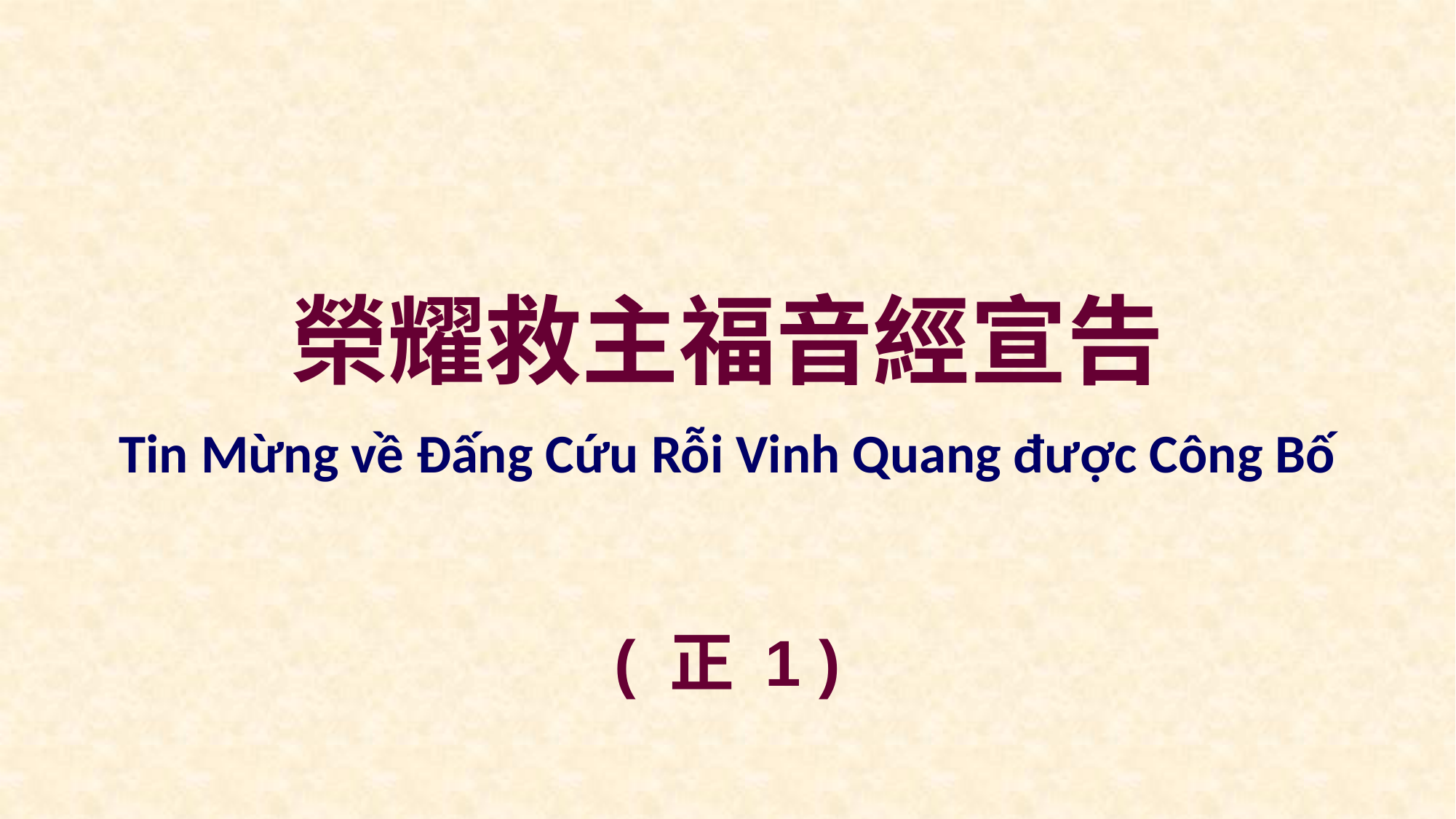

榮耀救主福音經宣告
Tin Mừng về Đấng Cứu Rỗi Vinh Quang được Công Bố
( 正 1 )